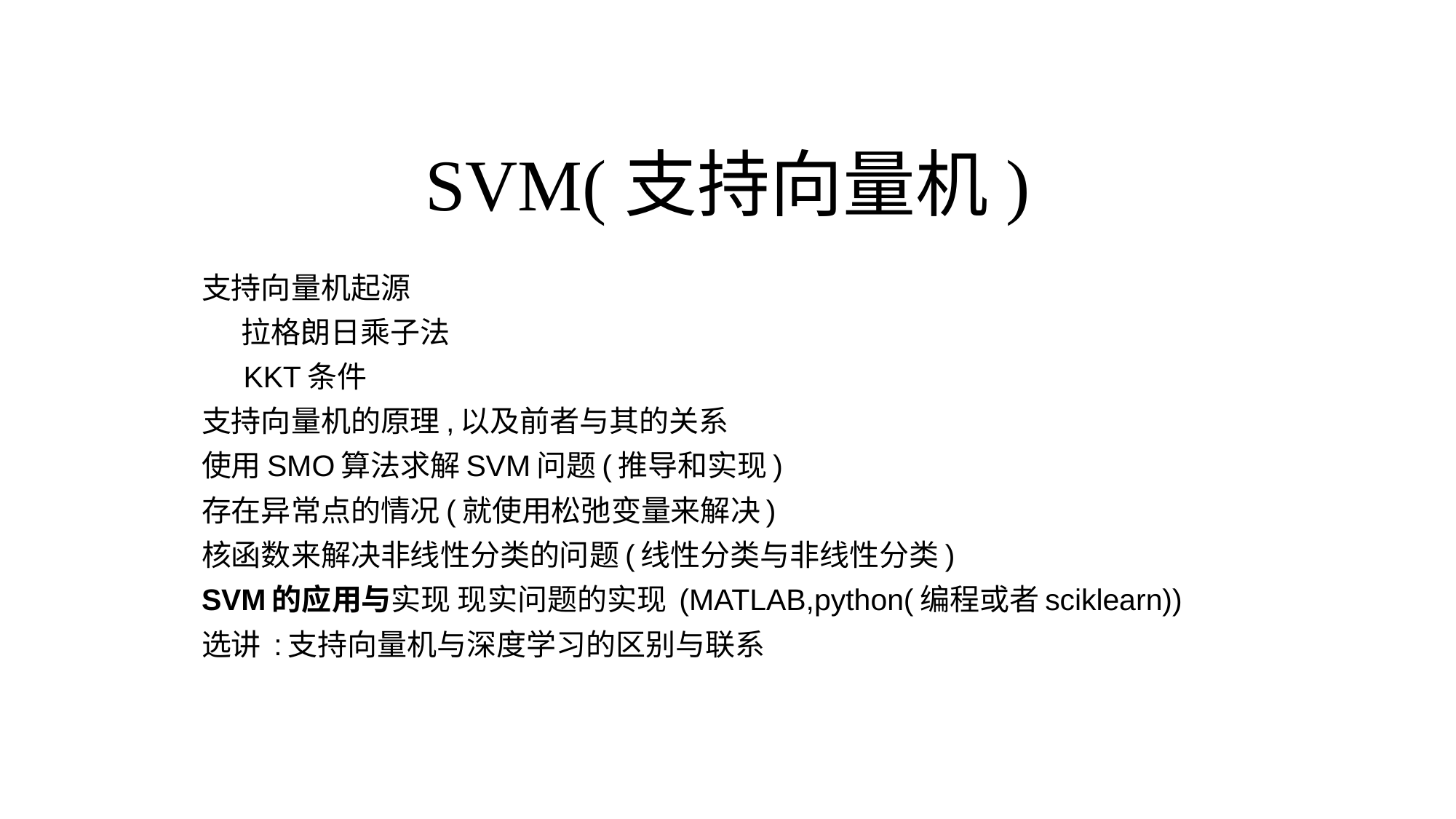

# SVM(支持向量机)
支持向量机起源
     拉格朗日乘子法
     KKT条件
支持向量机的原理,以及前者与其的关系
使用SMO算法求解SVM问题(推导和实现)
存在异常点的情况(就使用松弛变量来解决)
核函数来解决非线性分类的问题(线性分类与非线性分类)
SVM的应用与实现 现实问题的实现 (MATLAB,python(编程或者sciklearn))
选讲 :支持向量机与深度学习的区别与联系